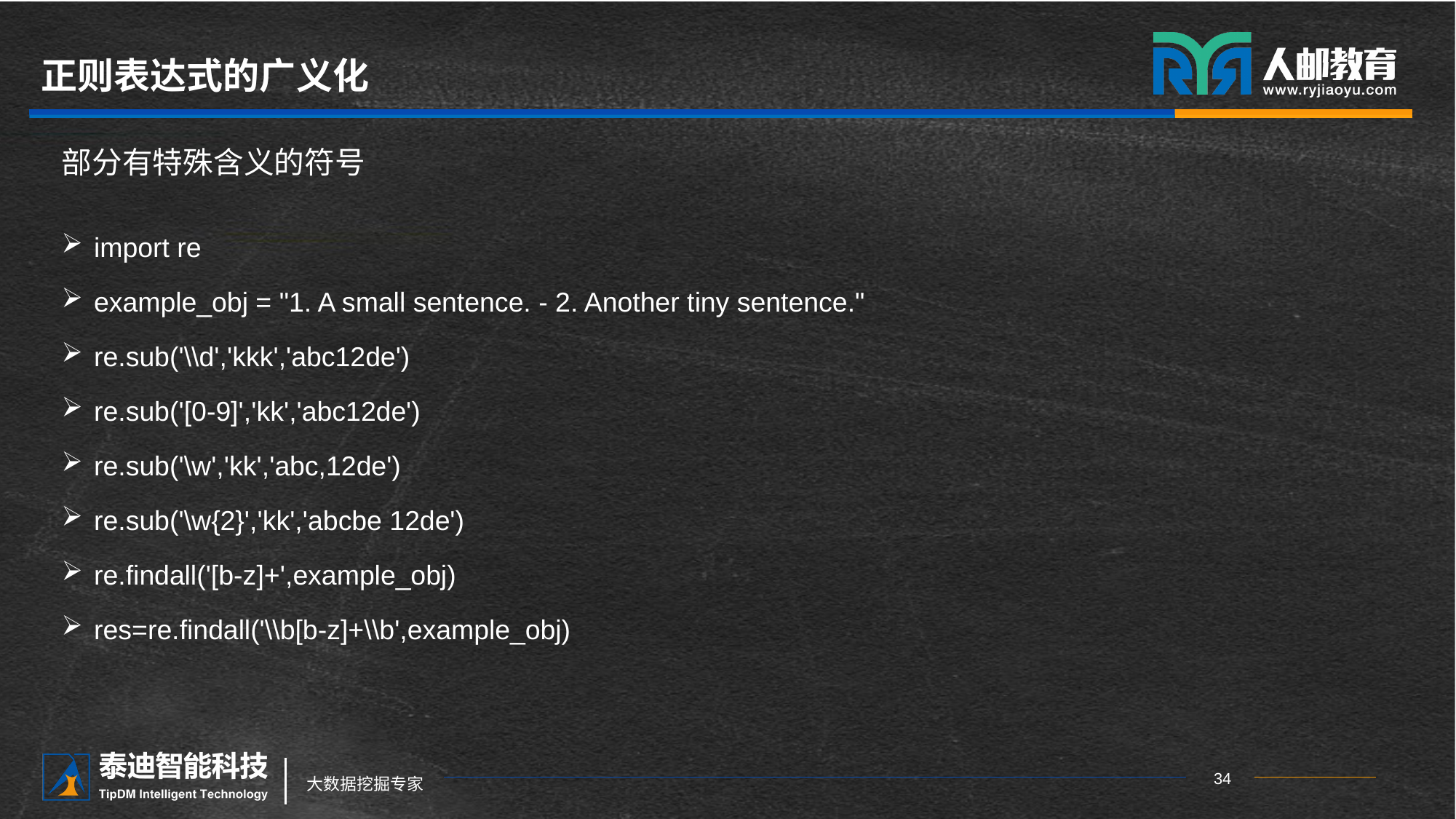

# 正则表达式的广义化

部分有特殊含义的符号

import re
example_obj = "1. A small sentence. - 2. Another tiny sentence."
re.sub('\\d','kkk','abc12de')
re.sub('[0-9]','kk','abc12de')
re.sub('\w','kk','abc,12de')
re.sub('\w{2}','kk','abcbe 12de')
re.findall('[b-z]+',example_obj)
res=re.findall('\\b[b-z]+\\b',example_obj)